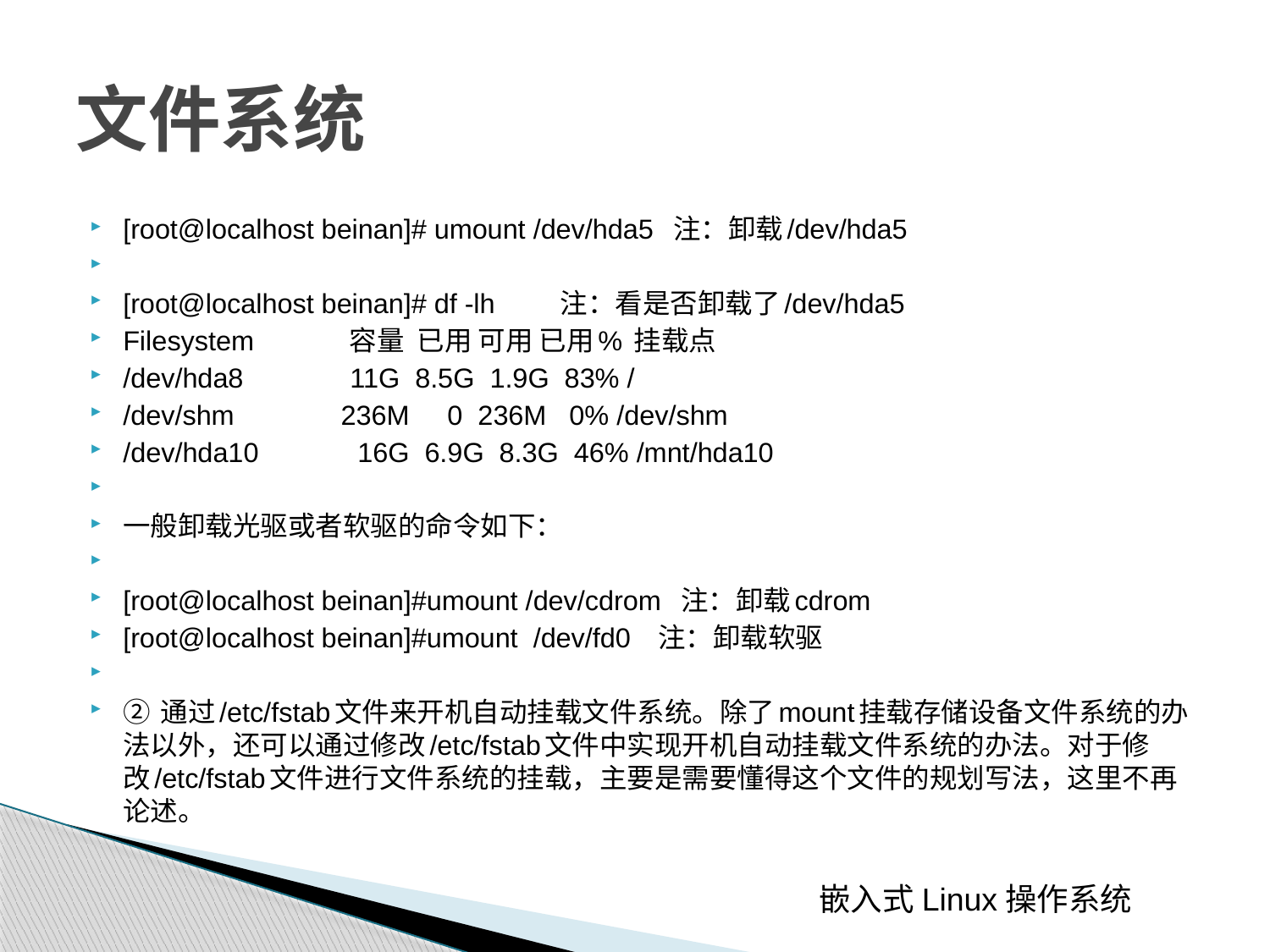

# 文件系统
[root@localhost beinan]# umount /dev/hda5  注：卸载/dev/hda5

[root@localhost beinan]# df -lh        注：看是否卸载了/dev/hda5
Filesystem            容量  已用 可用 已用% 挂载点
/dev/hda8              11G  8.5G  1.9G  83% /
/dev/shm              236M     0  236M   0% /dev/shm
/dev/hda10             16G  6.9G  8.3G  46% /mnt/hda10

一般卸载光驱或者软驱的命令如下：

[root@localhost beinan]#umount /dev/cdrom  注：卸载cdrom
[root@localhost beinan]#umount  /dev/fd0   注：卸载软驱

② 通过/etc/fstab文件来开机自动挂载文件系统。除了mount挂载存储设备文件系统的办法以外，还可以通过修改/etc/fstab文件中实现开机自动挂载文件系统的办法。对于修改/etc/fstab文件进行文件系统的挂载，主要是需要懂得这个文件的规划写法，这里不再论述。

         嵌入式Linux操作系统